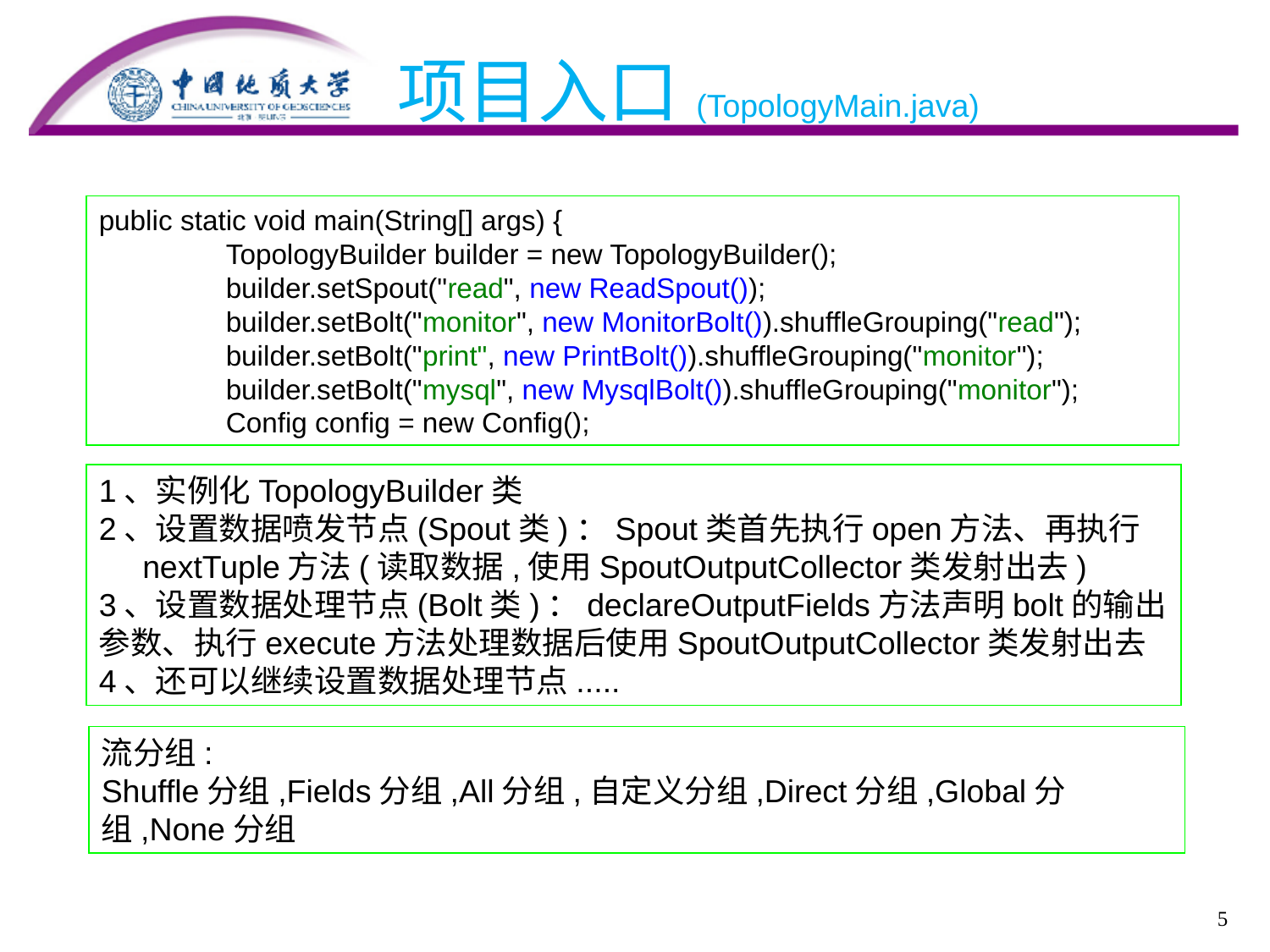

项目入口(TopologyMain.java)
public static void main(String[] args) {
	TopologyBuilder builder = new TopologyBuilder();
	builder.setSpout("read", new ReadSpout());
	builder.setBolt("monitor", new MonitorBolt()).shuffleGrouping("read");
	builder.setBolt("print", new PrintBolt()).shuffleGrouping("monitor");
	builder.setBolt("mysql", new MysqlBolt()).shuffleGrouping("monitor");
	Config config = new Config();
1、实例化TopologyBuilder类
2、设置数据喷发节点(Spout类)：Spout类首先执行open方法、再执行         nextTuple方法(读取数据,使用SpoutOutputCollector类发射出去)
3、设置数据处理节点(Bolt类)：declareOutputFields方法声明bolt的输出参数、执行execute方法处理数据后使用SpoutOutputCollector类发射出去
4、还可以继续设置数据处理节点.....
流分组:
Shuffle分组,Fields分组,All分组,自定义分组,Direct分组,Global分组,None分组